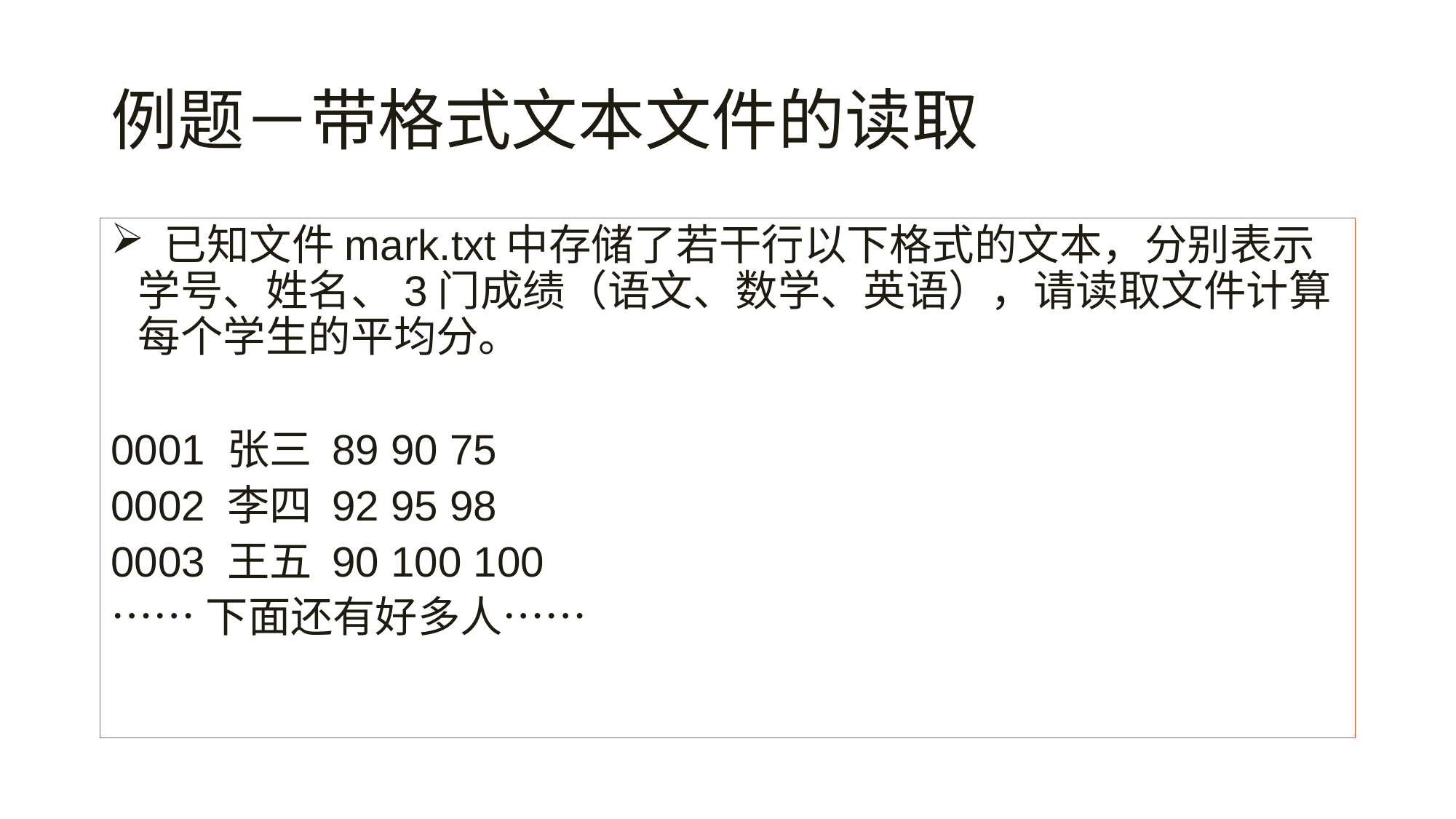

# 例题－带格式文本文件的读取
 已知文件mark.txt中存储了若干行以下格式的文本，分别表示学号、姓名、3门成绩（语文、数学、英语），请读取文件计算每个学生的平均分。

0001 张三 89 90 75
0002 李四 92 95 98
0003 王五 90 100 100
……下面还有好多人……